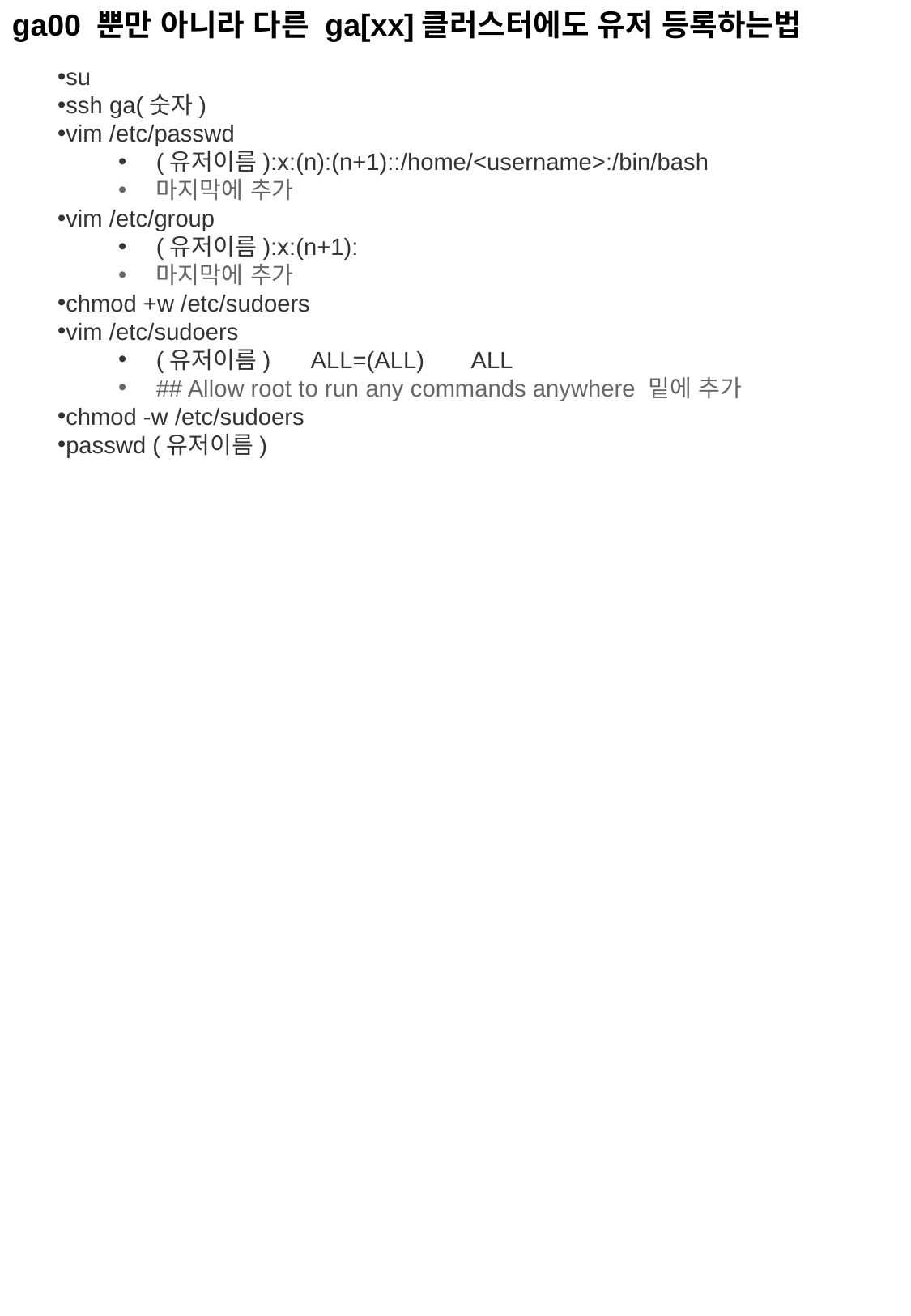

ga00 뿐만 아니라 다른 ga[xx]클러스터에도 유저 등록하는법
su
ssh ga(숫자)
vim /etc/passwd
(유저이름):x:(n):(n+1)::/home/<username>:/bin/bash
마지막에 추가
vim /etc/group
(유저이름):x:(n+1):
마지막에 추가
chmod +w /etc/sudoers
vim /etc/sudoers
(유저이름)      ALL=(ALL)       ALL
## Allow root to run any commands anywhere 밑에 추가
chmod -w /etc/sudoers
passwd (유저이름)